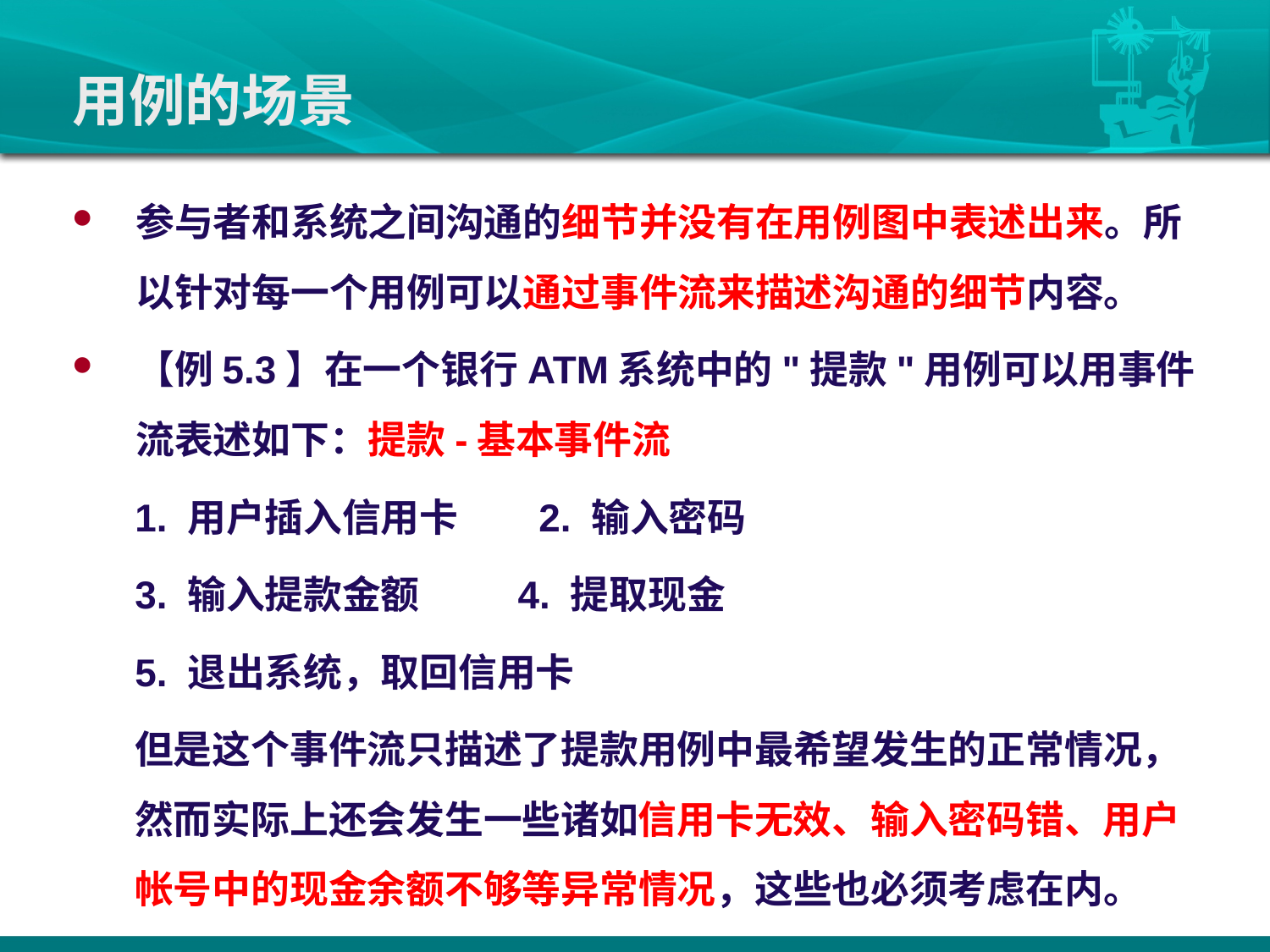

# 用例的场景
参与者和系统之间沟通的细节并没有在用例图中表述出来。所以针对每一个用例可以通过事件流来描述沟通的细节内容。
【例5.3】在一个银行ATM系统中的"提款"用例可以用事件流表述如下：提款-基本事件流
1. 用户插入信用卡        2. 输入密码
3. 输入提款金额          4. 提取现金
5. 退出系统，取回信用卡
但是这个事件流只描述了提款用例中最希望发生的正常情况，然而实际上还会发生一些诸如信用卡无效、输入密码错、用户帐号中的现金余额不够等异常情况，这些也必须考虑在内。